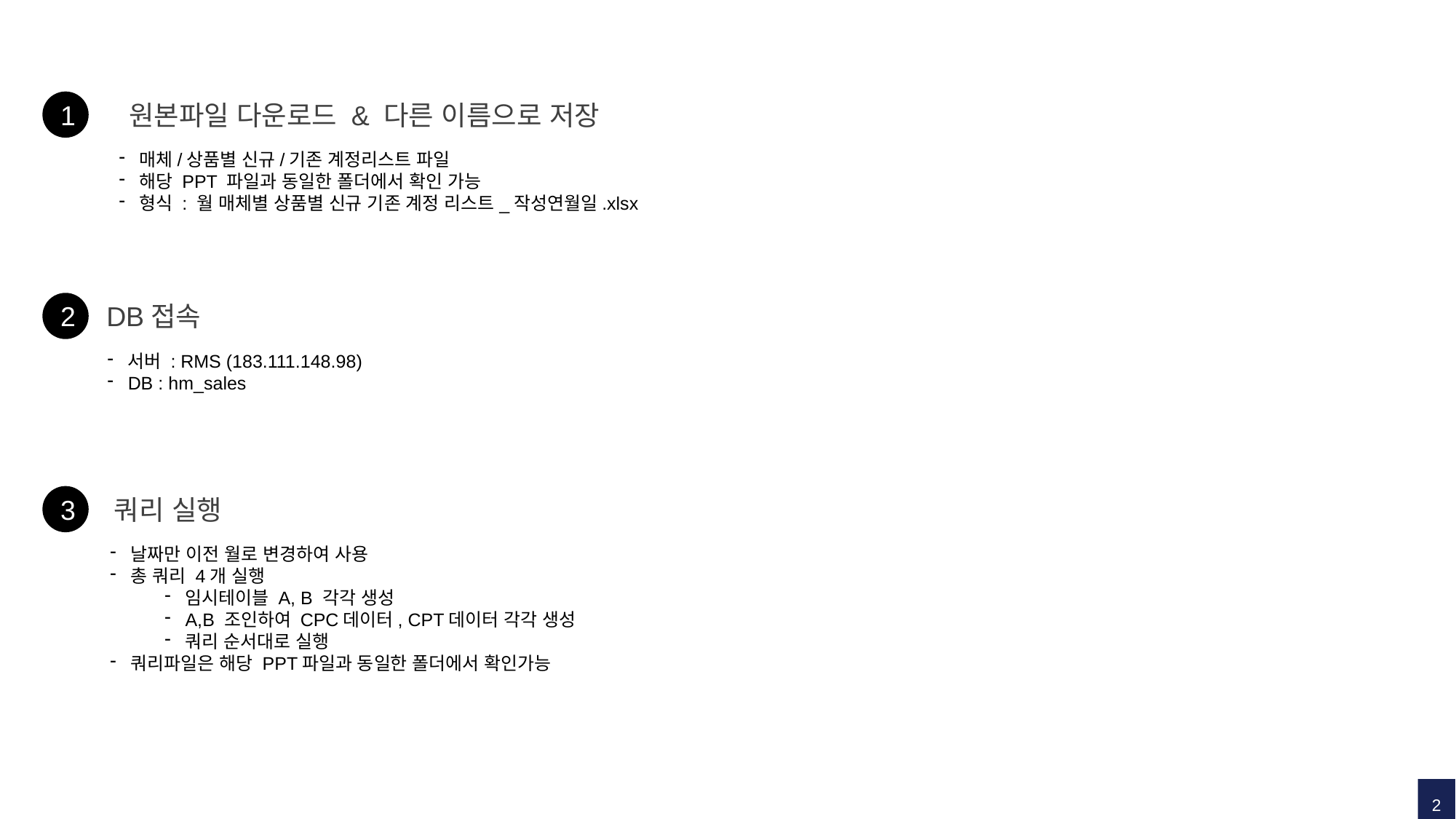

1
1
원본파일 다운로드 & 다른 이름으로 저장
매체/상품별 신규/기존 계정리스트 파일
해당 PPT 파일과 동일한 폴더에서 확인 가능
형식 : 월 매체별 상품별 신규 기존 계정 리스트_작성연월일.xlsx
1
2
DB접속
서버 : RMS (183.111.148.98)
DB : hm_sales
1
3
쿼리 실행
날짜만 이전 월로 변경하여 사용
총 쿼리 4개 실행
임시테이블 A, B 각각 생성
A,B 조인하여 CPC데이터, CPT데이터 각각 생성
쿼리 순서대로 실행
쿼리파일은 해당 PPT파일과 동일한 폴더에서 확인가능
2